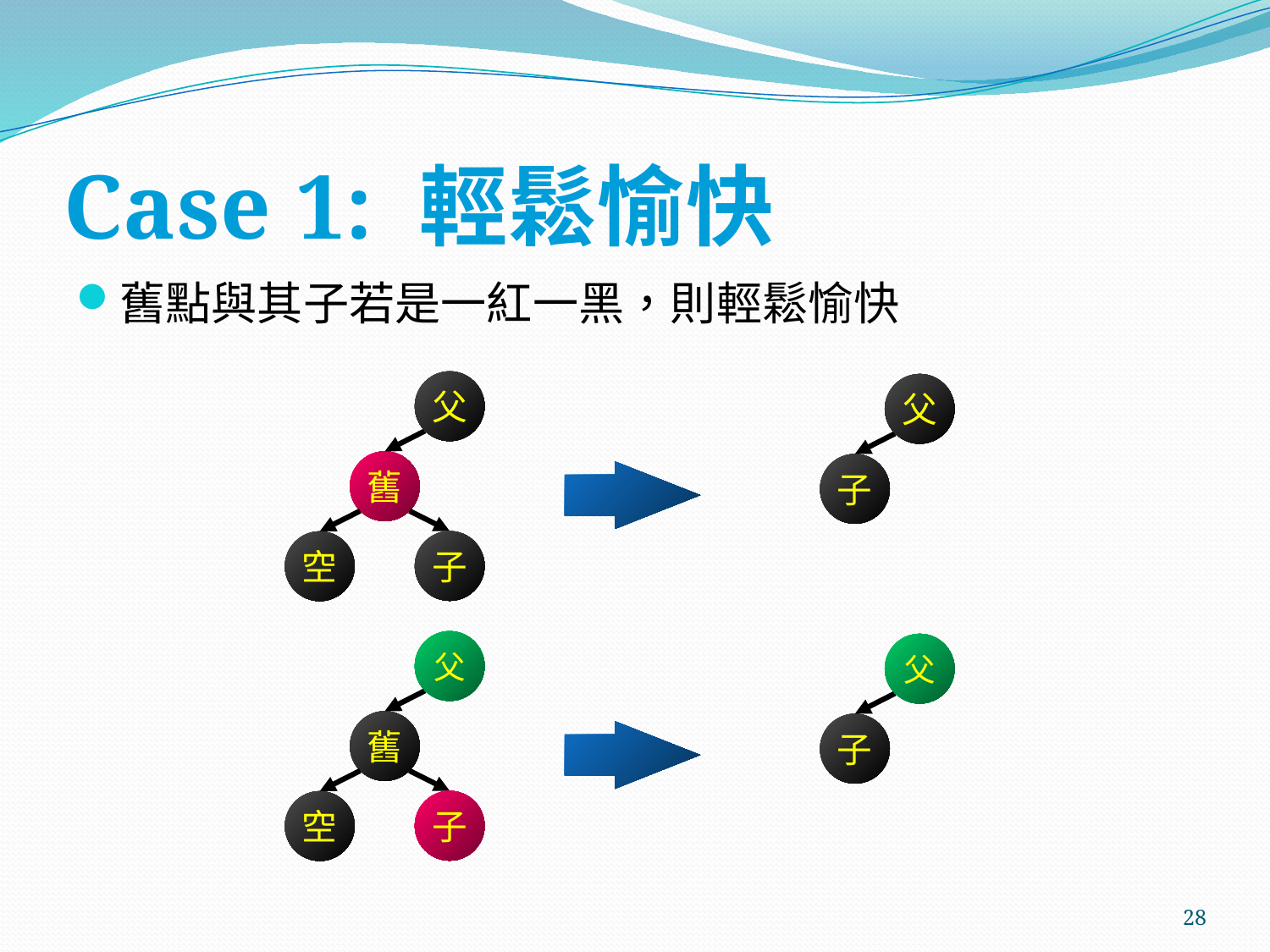

# Case 1: 輕鬆愉快
舊點與其子若是一紅一黑，則輕鬆愉快
父
父
舊
子

子
空
父
父
舊
子

子
空
28